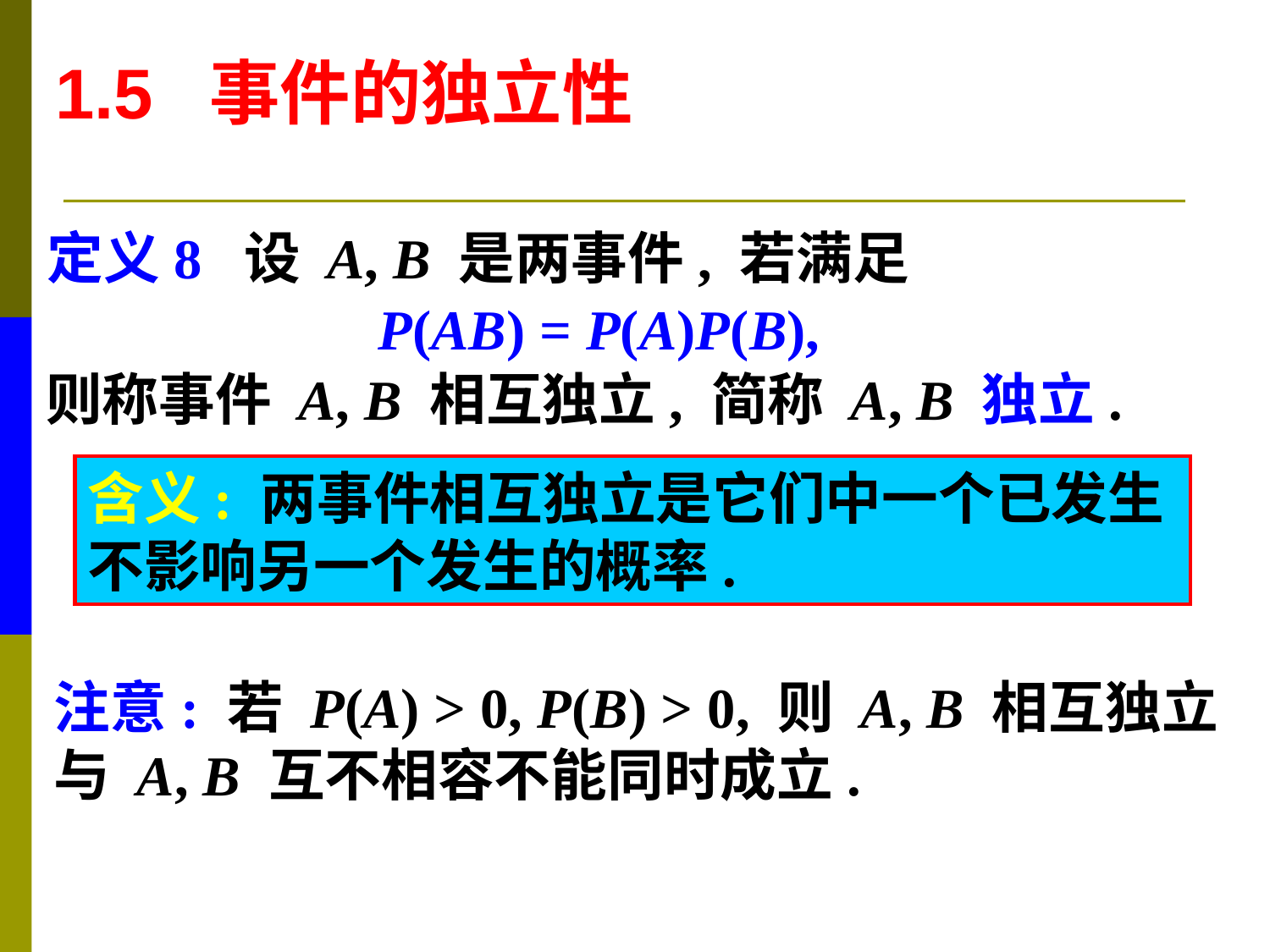

1.5  事件的独立性
定义8  设 A, B 是两事件, 若满足
P(AB) = P(A)P(B),
则称事件 A, B 相互独立, 简称 A, B 独立.
含义: 两事件相互独立是它们中一个已发生
不影响另一个发生的概率.
注意: 若 P(A) > 0, P(B) > 0, 则 A, B 相互独立
与 A, B 互不相容不能同时成立.